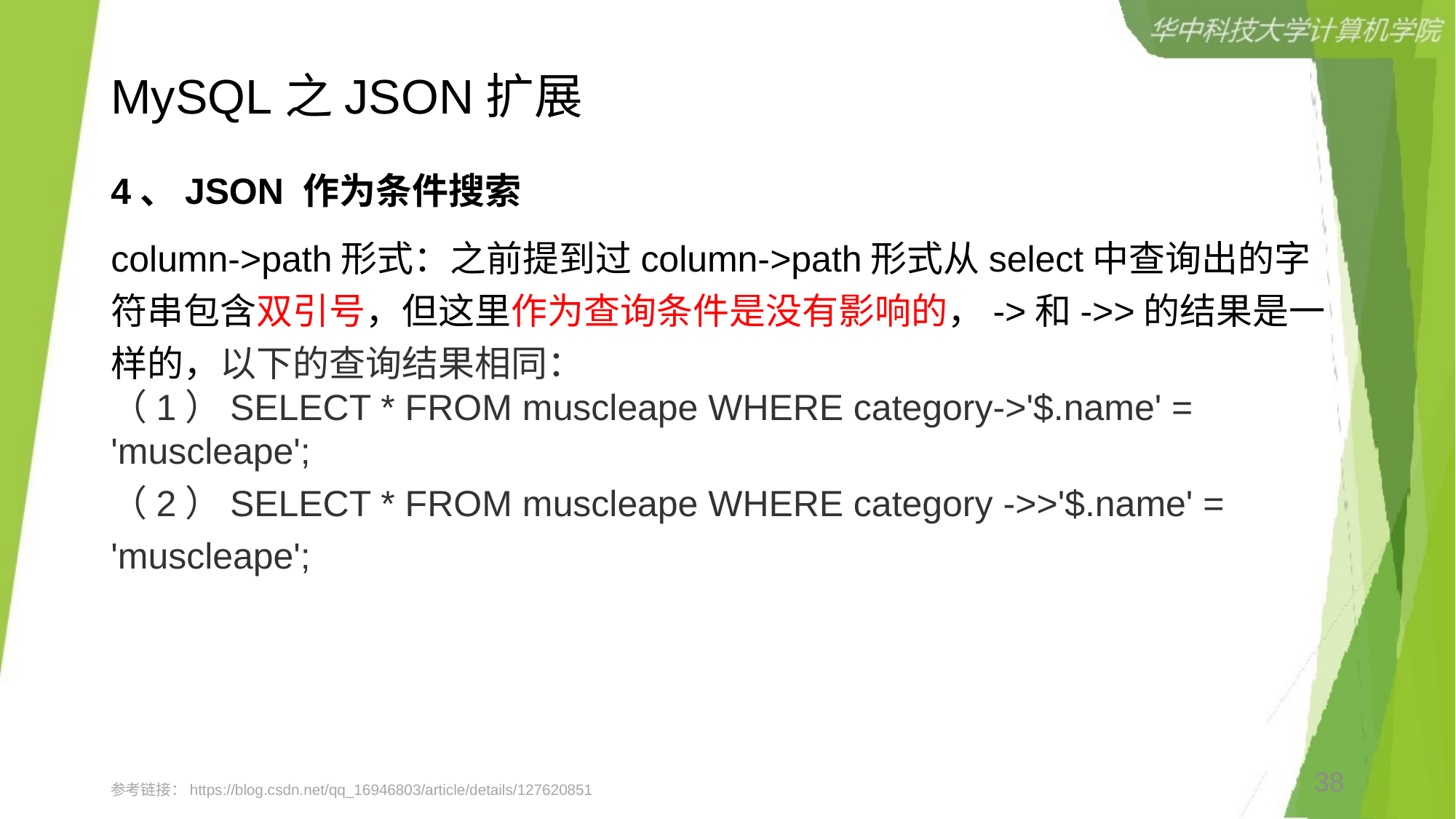

# MySQL之JSON扩展
4、JSON 作为条件搜索
column->path形式：之前提到过column->path形式从select中查询出的字符串包含双引号，但这里作为查询条件是没有影响的，->和->>的结果是一样的，以下的查询结果相同：
（1）SELECT * FROM muscleape WHERE category->'$.name' = 'muscleape';
（2）SELECT * FROM muscleape WHERE category ->>'$.name' = 'muscleape';

38
参考链接：https://blog.csdn.net/qq_16946803/article/details/127620851